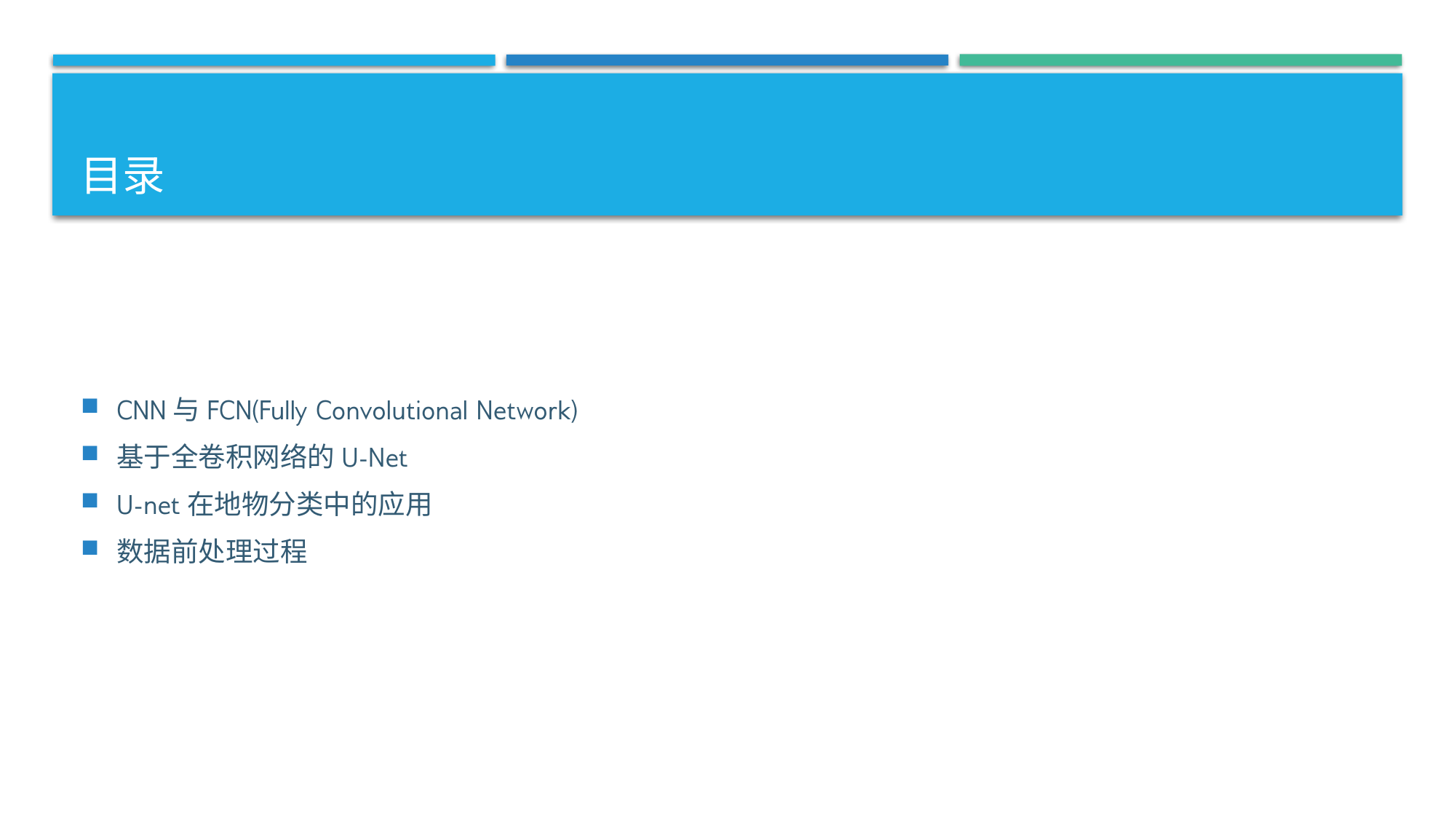

# 目录
CNN与FCN(Fully Convolutional Network)
基于全卷积网络的U-Net
U-net在地物分类中的应用
数据前处理过程